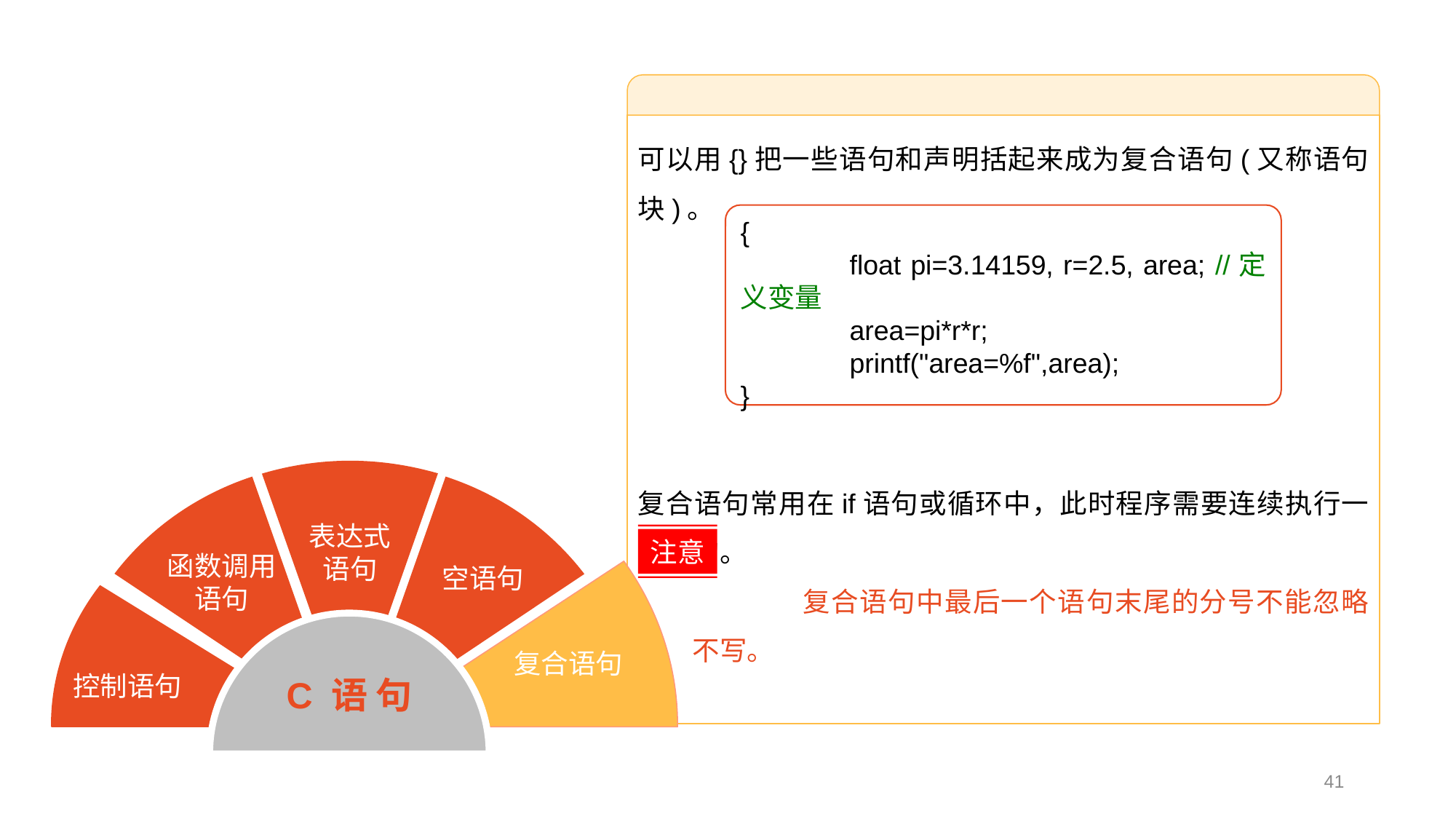

可以用{}把一些语句和声明括起来成为复合语句(又称语句块)。

复合语句常用在if语句或循环中，此时程序需要连续执行一组语句。
	复合语句中最后一个语句末尾的分号不能忽略不写。
{
	float pi=3.14159, r=2.5, area; //定义变量
	area=pi*r*r;
	printf("area=%f",area);
}
表达式
语句
函数调用
语句
空语句
注意
复合语句
控制语句
C 语 句
41